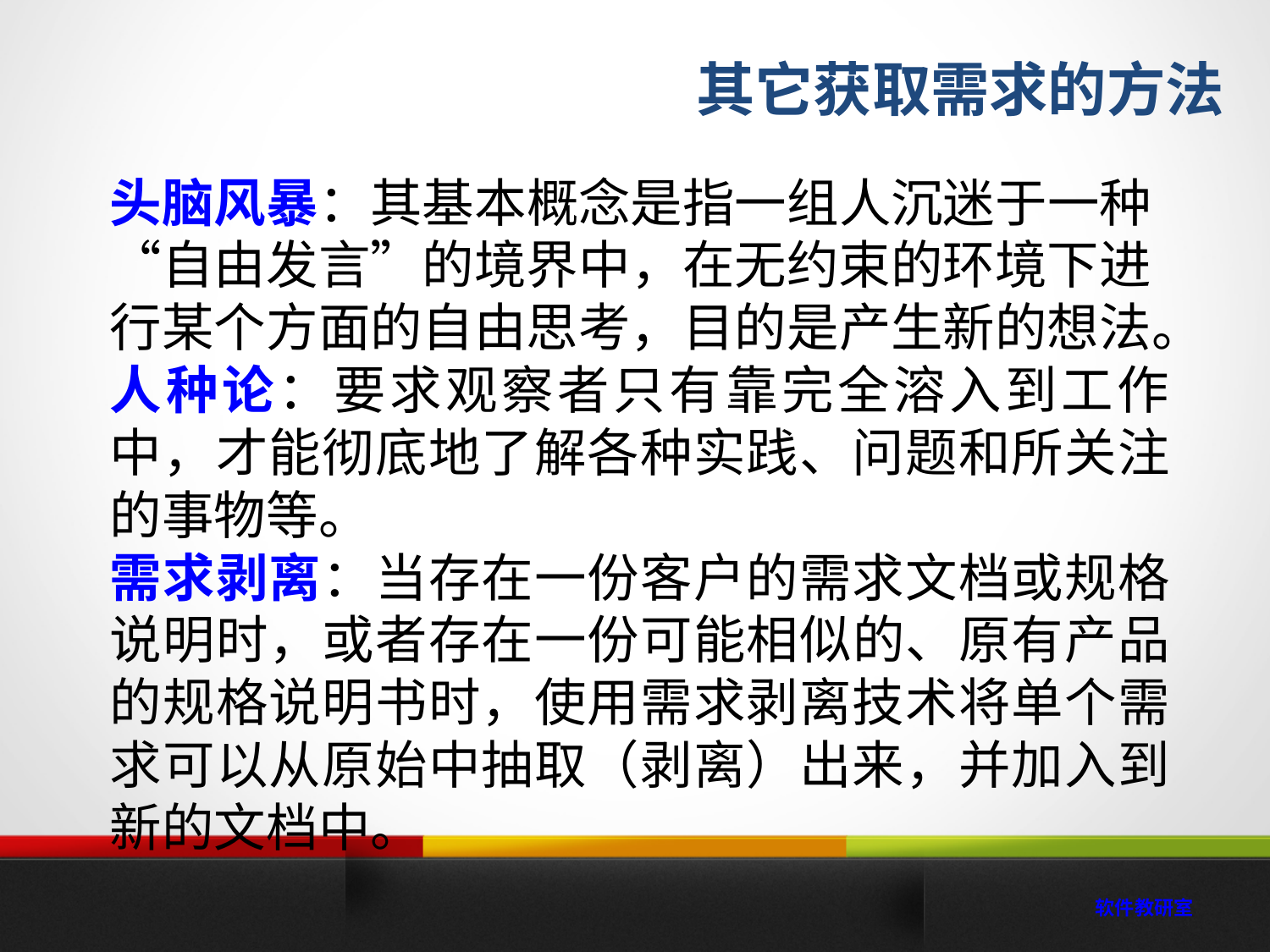

其它获取需求的方法
头脑风暴：其基本概念是指一组人沉迷于一种“自由发言”的境界中，在无约束的环境下进行某个方面的自由思考，目的是产生新的想法。
人种论：要求观察者只有靠完全溶入到工作中，才能彻底地了解各种实践、问题和所关注的事物等。
需求剥离：当存在一份客户的需求文档或规格说明时，或者存在一份可能相似的、原有产品的规格说明书时，使用需求剥离技术将单个需求可以从原始中抽取（剥离）出来，并加入到新的文档中。
                                     软件教研室